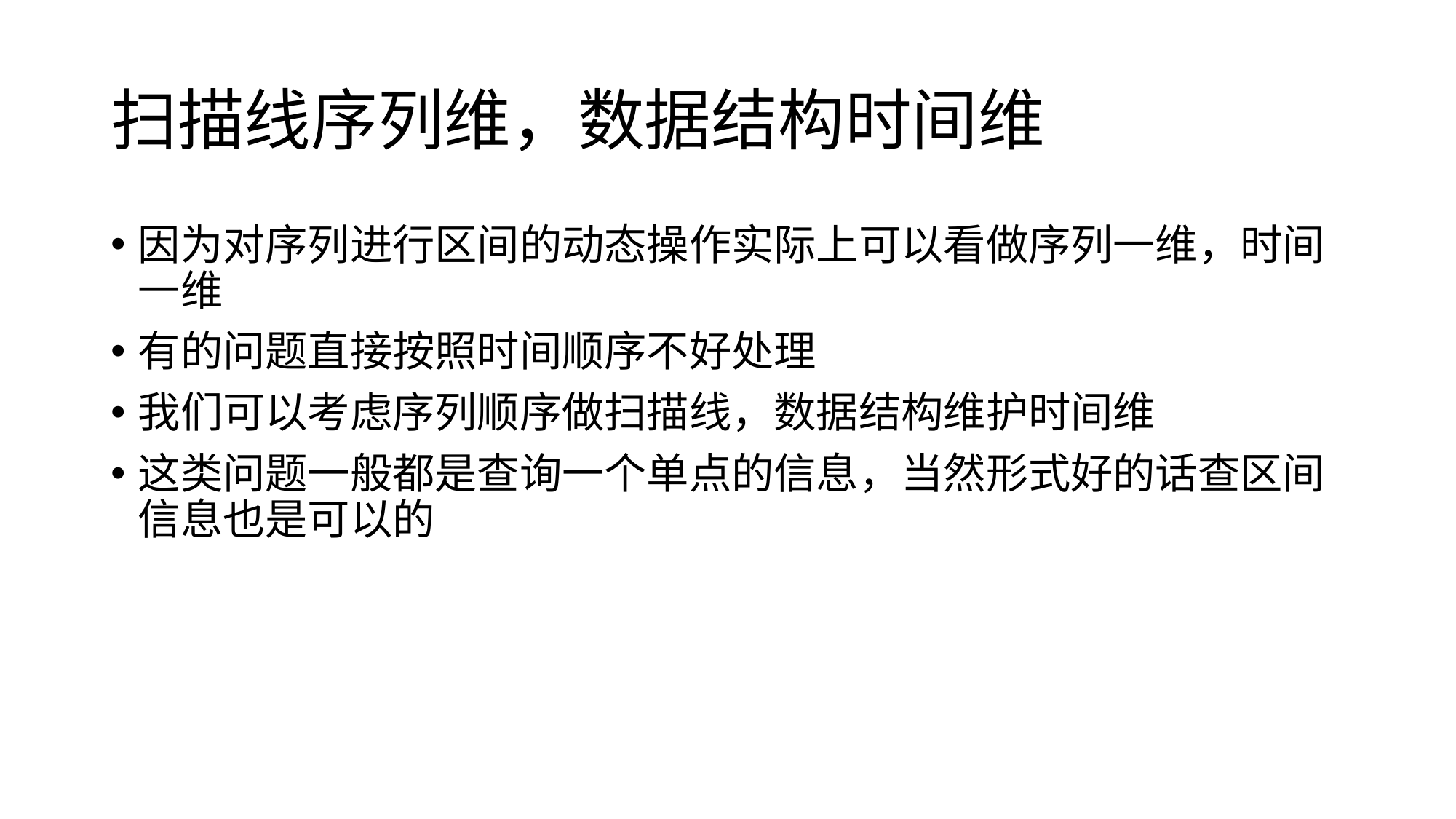

# 扫描线序列维，数据结构时间维
因为对序列进行区间的动态操作实际上可以看做序列一维，时间一维
有的问题直接按照时间顺序不好处理
我们可以考虑序列顺序做扫描线，数据结构维护时间维
这类问题一般都是查询一个单点的信息，当然形式好的话查区间信息也是可以的